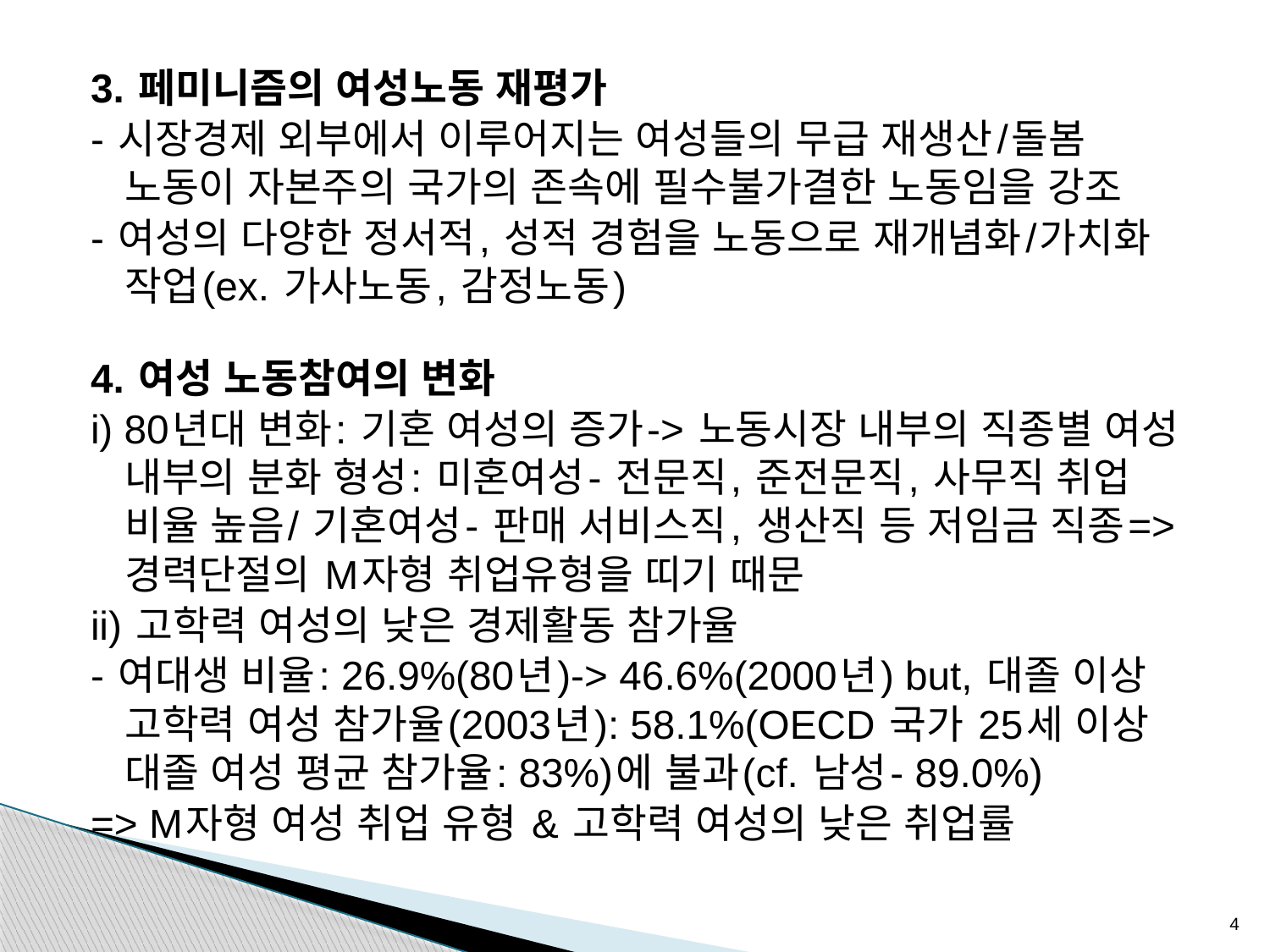

3. 페미니즘의 여성노동 재평가
- 시장경제 외부에서 이루어지는 여성들의 무급 재생산/돌봄 노동이 자본주의 국가의 존속에 필수불가결한 노동임을 강조
- 여성의 다양한 정서적, 성적 경험을 노동으로 재개념화/가치화 작업(ex. 가사노동, 감정노동)

4. 여성 노동참여의 변화
i) 80년대 변화: 기혼 여성의 증가-> 노동시장 내부의 직종별 여성 내부의 분화 형성: 미혼여성- 전문직, 준전문직, 사무직 취업 비율 높음/ 기혼여성- 판매 서비스직, 생산직 등 저임금 직종=> 경력단절의 M자형 취업유형을 띠기 때문
ii) 고학력 여성의 낮은 경제활동 참가율
- 여대생 비율: 26.9%(80년)-> 46.6%(2000년) but, 대졸 이상 고학력 여성 참가율(2003년): 58.1%(OECD 국가 25세 이상 대졸 여성 평균 참가율: 83%)에 불과(cf. 남성- 89.0%)
=> M자형 여성 취업 유형 & 고학력 여성의 낮은 취업률

4